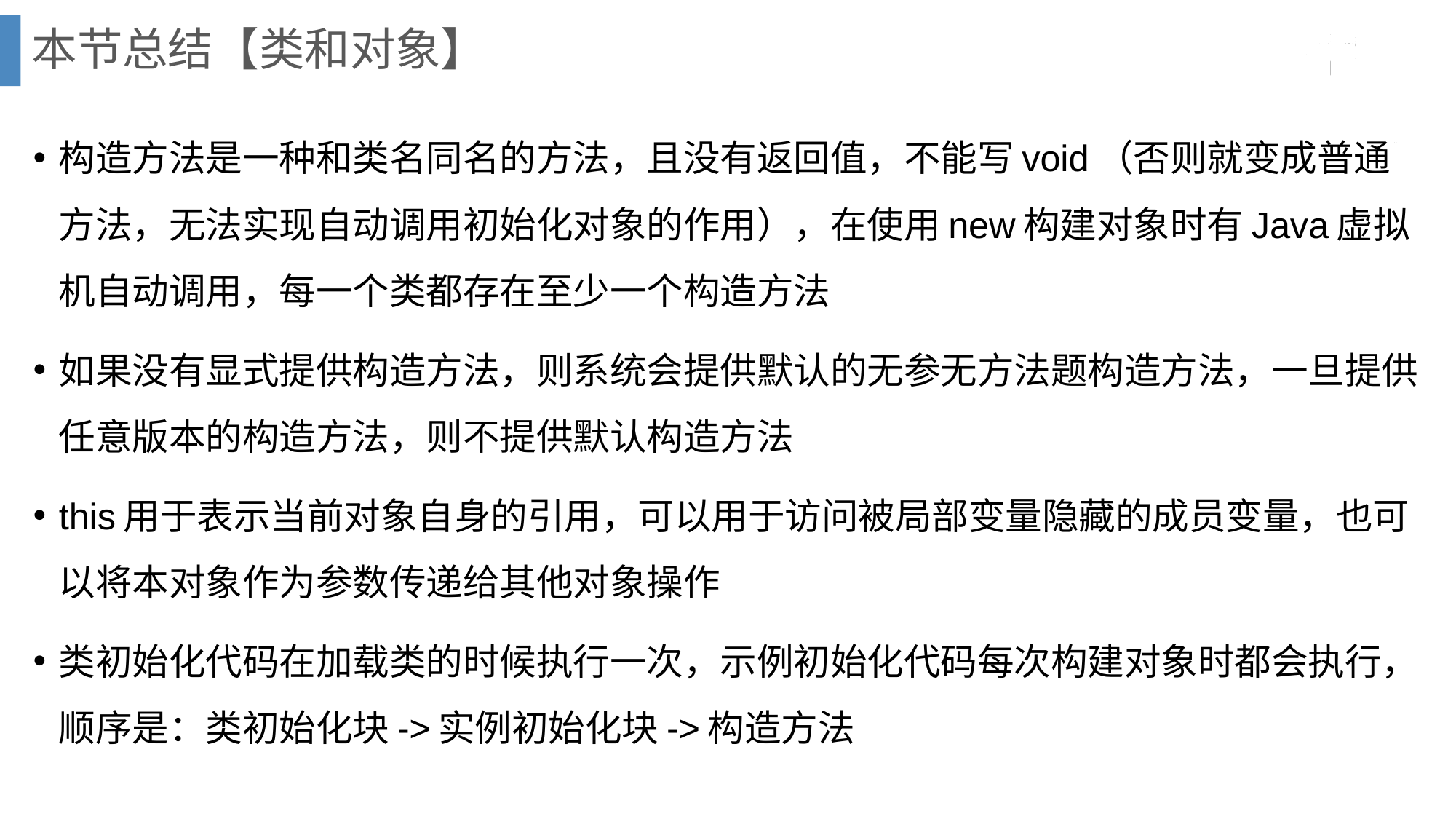

# 本节总结【类和对象】
构造方法是一种和类名同名的方法，且没有返回值，不能写void（否则就变成普通方法，无法实现自动调用初始化对象的作用），在使用new构建对象时有Java虚拟机自动调用，每一个类都存在至少一个构造方法
如果没有显式提供构造方法，则系统会提供默认的无参无方法题构造方法，一旦提供任意版本的构造方法，则不提供默认构造方法
this用于表示当前对象自身的引用，可以用于访问被局部变量隐藏的成员变量，也可以将本对象作为参数传递给其他对象操作
类初始化代码在加载类的时候执行一次，示例初始化代码每次构建对象时都会执行，顺序是：类初始化块->实例初始化块->构造方法